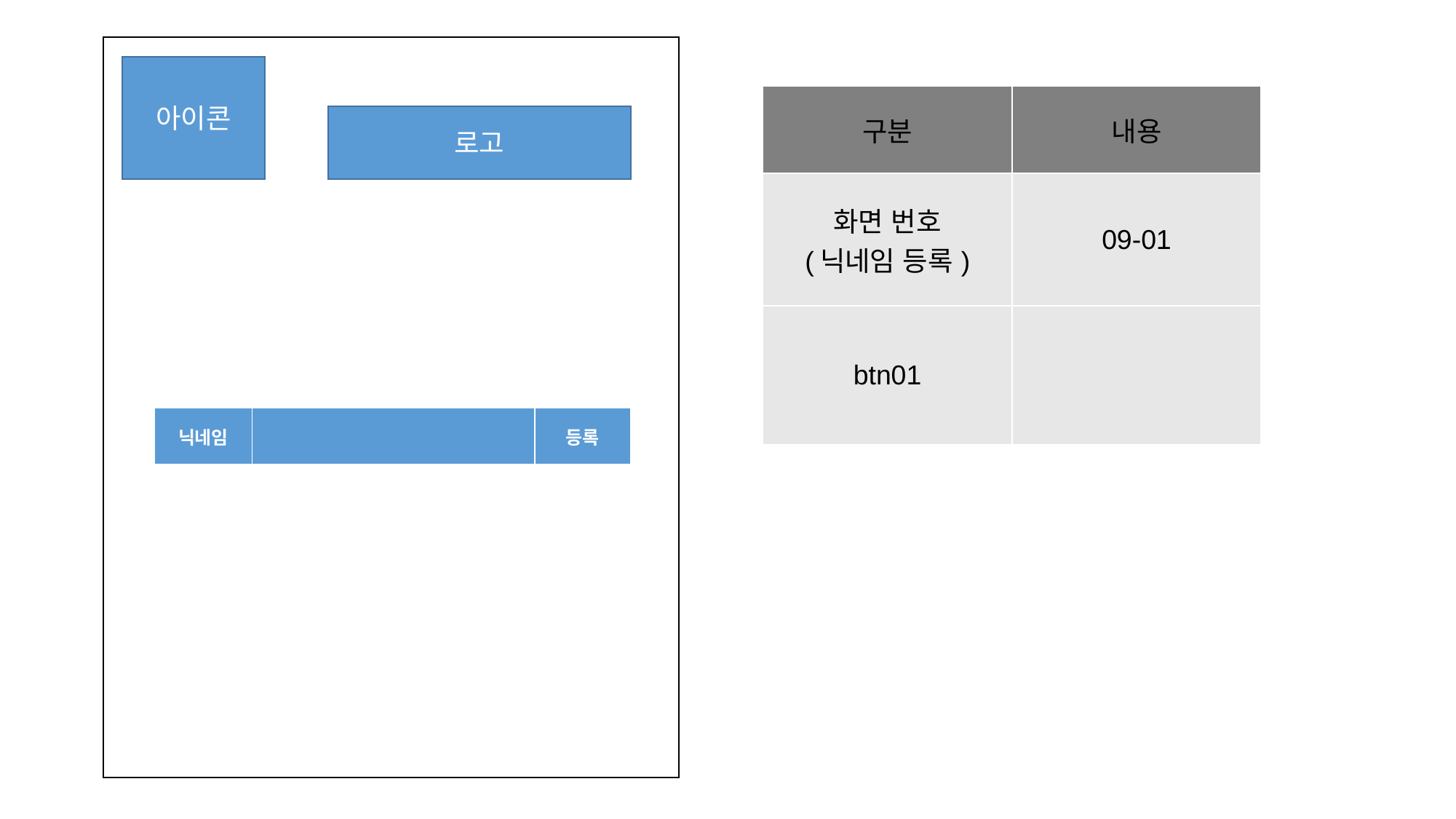

아이콘
| 구분 | 내용 |
| --- | --- |
| 화면 번호 (닉네임 등록) | 09-01 |
| btn01 |  |
로고
| 닉네임 |  | 등록 |
| --- | --- | --- |